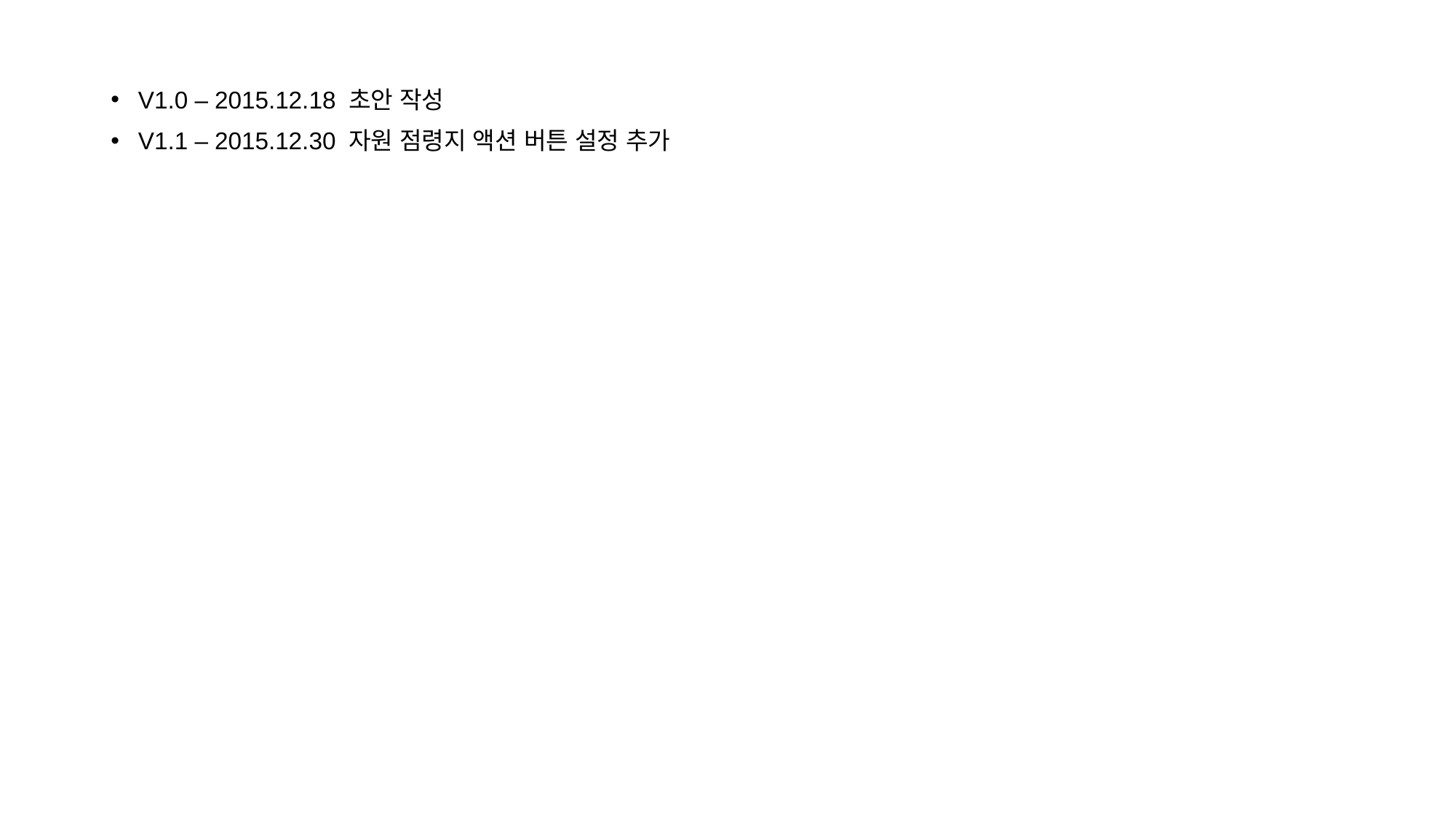

V1.0 – 2015.12.18 초안 작성
V1.1 – 2015.12.30 자원 점령지 액션 버튼 설정 추가